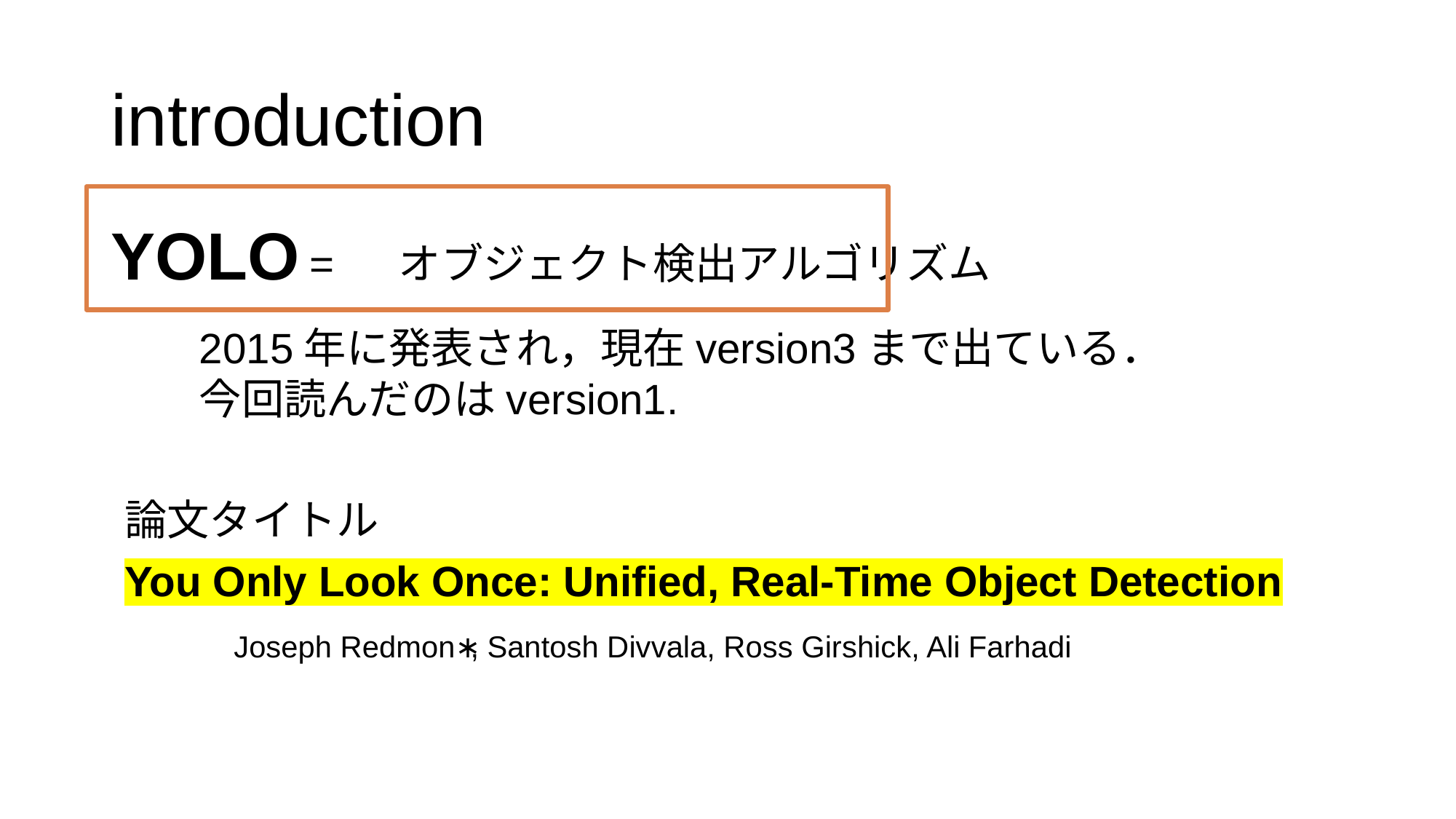

# introduction

YOLO
= 　オブジェクト検出アルゴリズム
2015年に発表され，現在version3まで出ている．
今回読んだのはversion1.
論文タイトル
You Only Look Once: Unified, Real-Time Object Detection
	Joseph Redmon∗, Santosh Divvala, Ross Girshick, Ali Farhadi